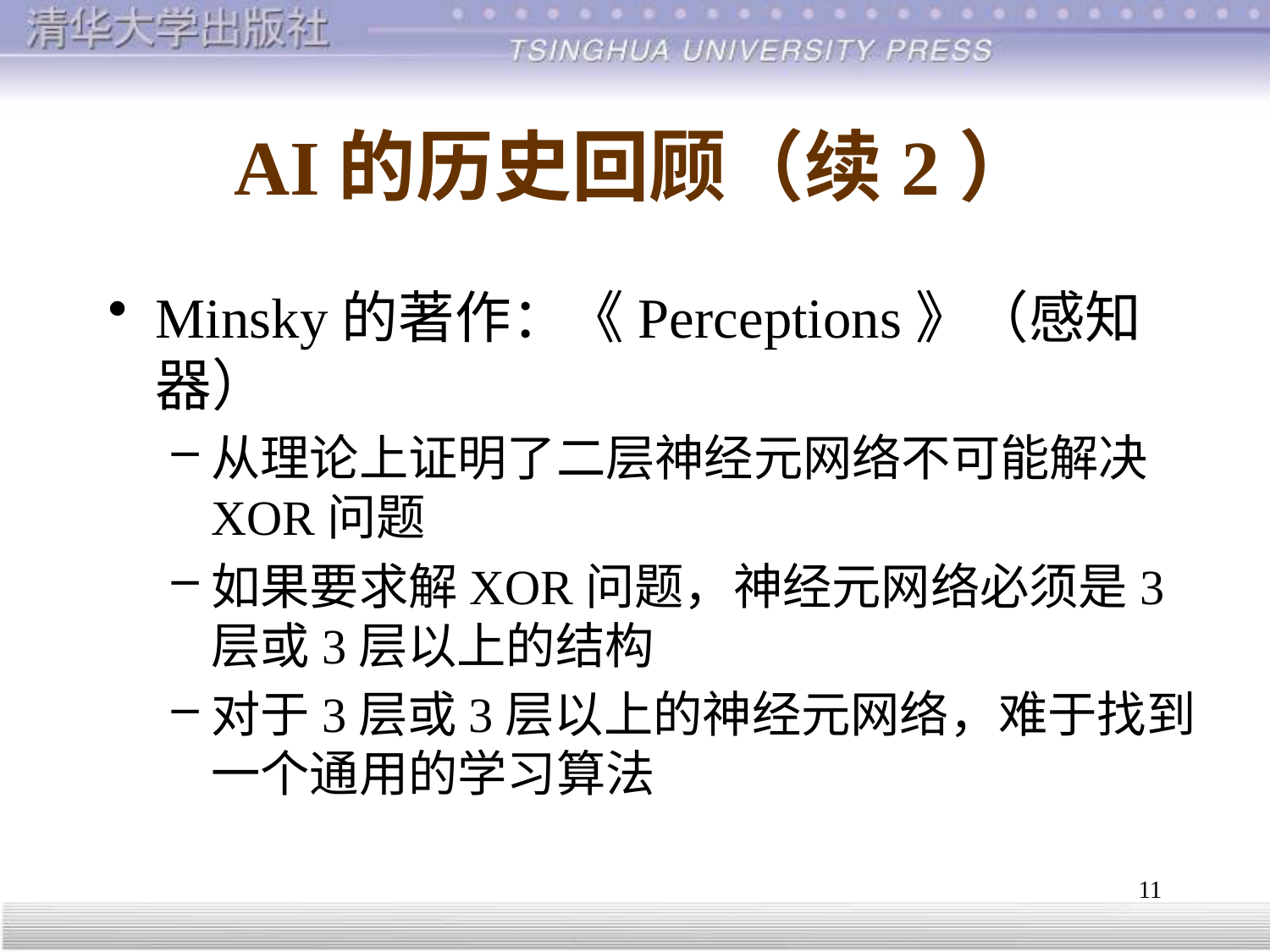

# AI的历史回顾（续2）
Minsky的著作：《Perceptions》（感知器）
从理论上证明了二层神经元网络不可能解决XOR问题
如果要求解XOR问题，神经元网络必须是3层或3层以上的结构
对于3层或3层以上的神经元网络，难于找到一个通用的学习算法

11